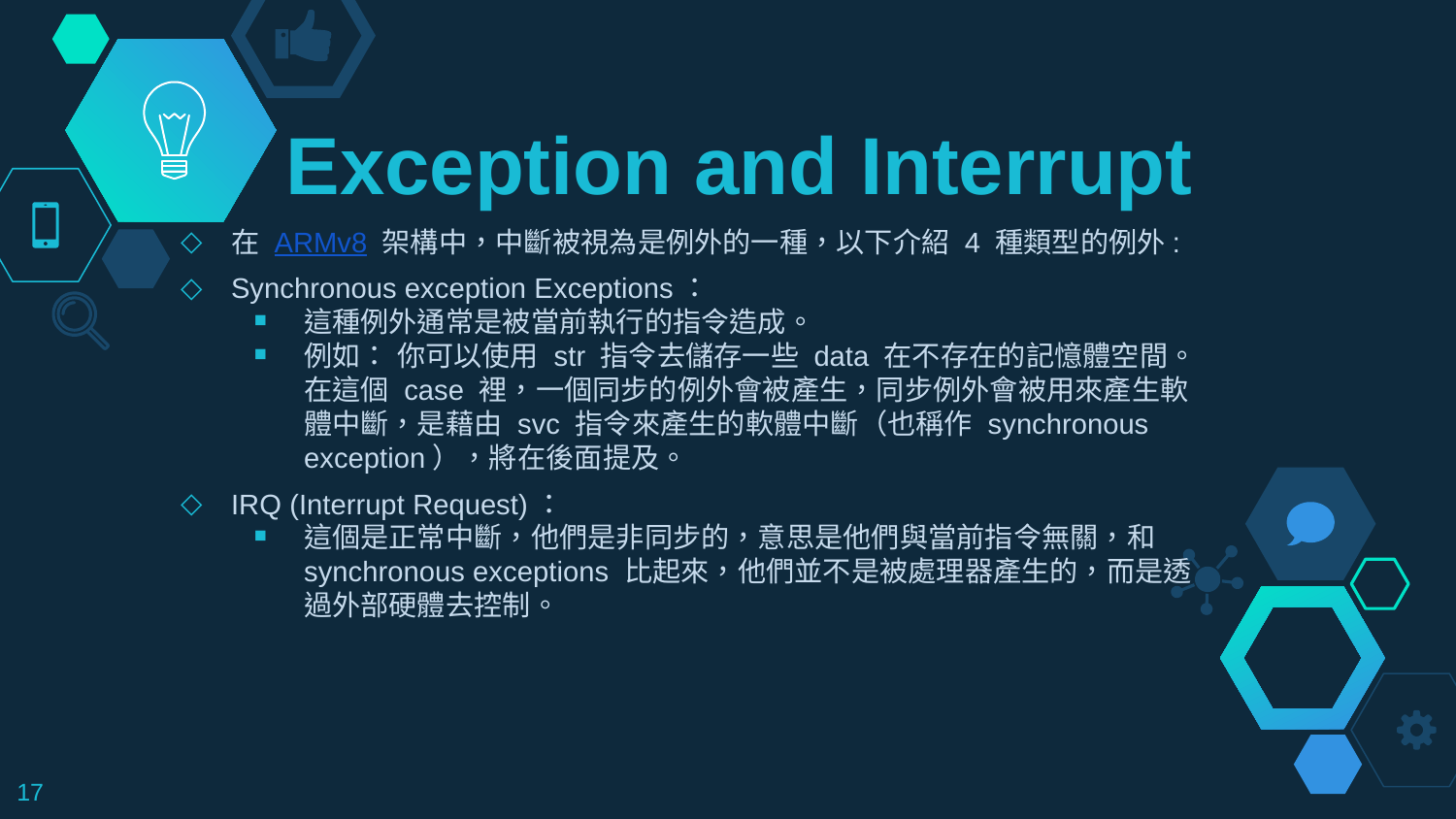

# Exception and Interrupt
在 ARMv8 架構中，中斷被視為是例外的一種，以下介紹 4 種類型的例外:
Synchronous exception Exceptions：
這種例外通常是被當前執行的指令造成。
例如： 你可以使用 str 指令去儲存一些 data 在不存在的記憶體空間。 在這個 case 裡，一個同步的例外會被產生，同步例外會被用來產生軟體中斷，是藉由 svc 指令來產生的軟體中斷（也稱作 synchronous exception），將在後面提及。
IRQ (Interrupt Request)：
這個是正常中斷，他們是非同步的，意思是他們與當前指令無關，和 synchronous exceptions 比起來，他們並不是被處理器產生的，而是透過外部硬體去控制。
17